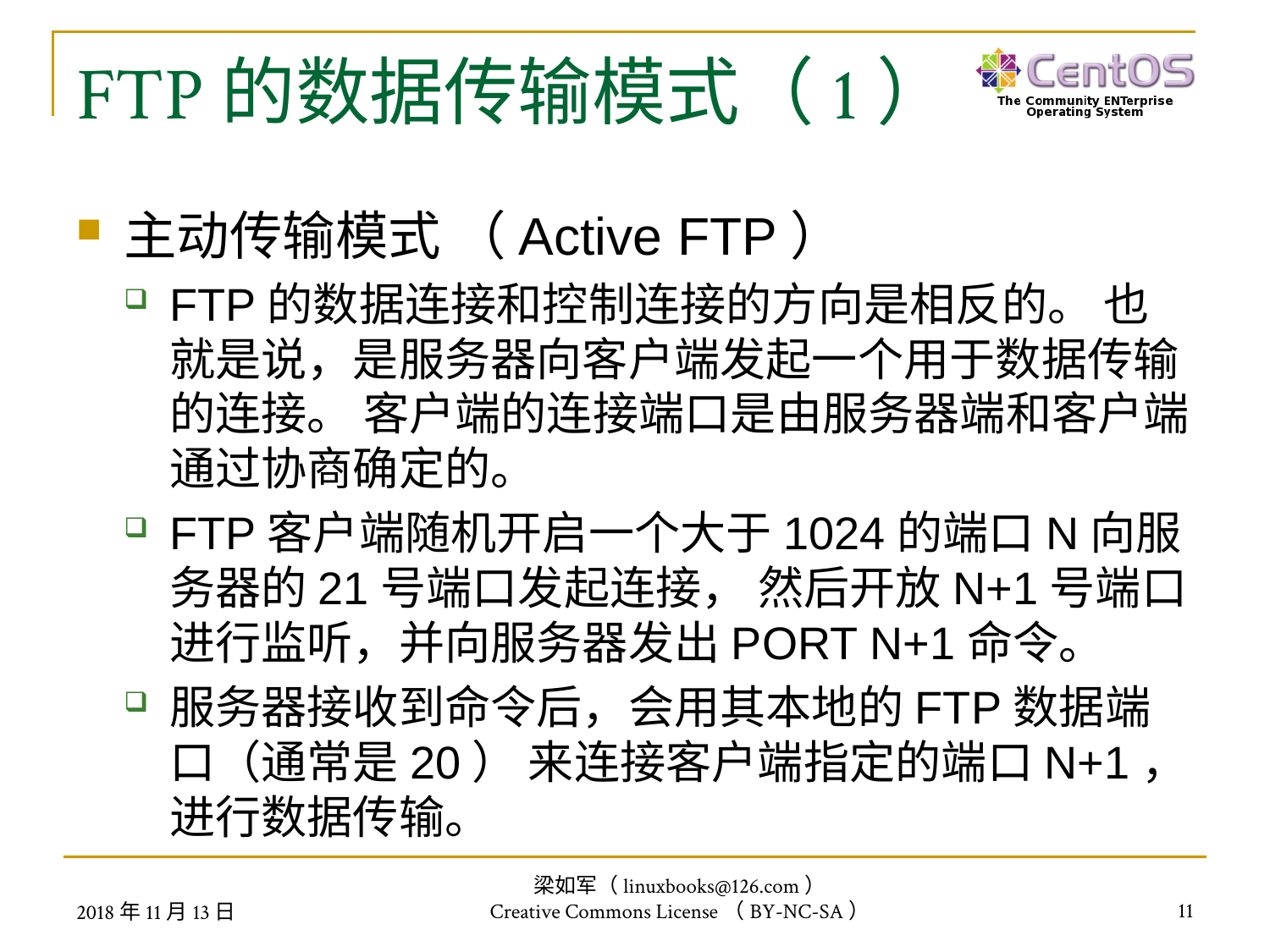

# FTP的数据传输模式（1）
主动传输模式 （Active FTP）
FTP的数据连接和控制连接的方向是相反的。 也就是说，是服务器向客户端发起一个用于数据传输的连接。 客户端的连接端口是由服务器端和客户端通过协商确定的。
FTP客户端随机开启一个大于1024的端口N向服务器的21号端口发起连接， 然后开放N+1号端口进行监听，并向服务器发出PORT N+1命令。
服务器接收到命令后，会用其本地的FTP数据端口（通常是20） 来连接客户端指定的端口N+1，进行数据传输。
梁如军（linuxbooks@126.com）
Creative Commons License（BY-NC-SA）
2018年11月13日
11